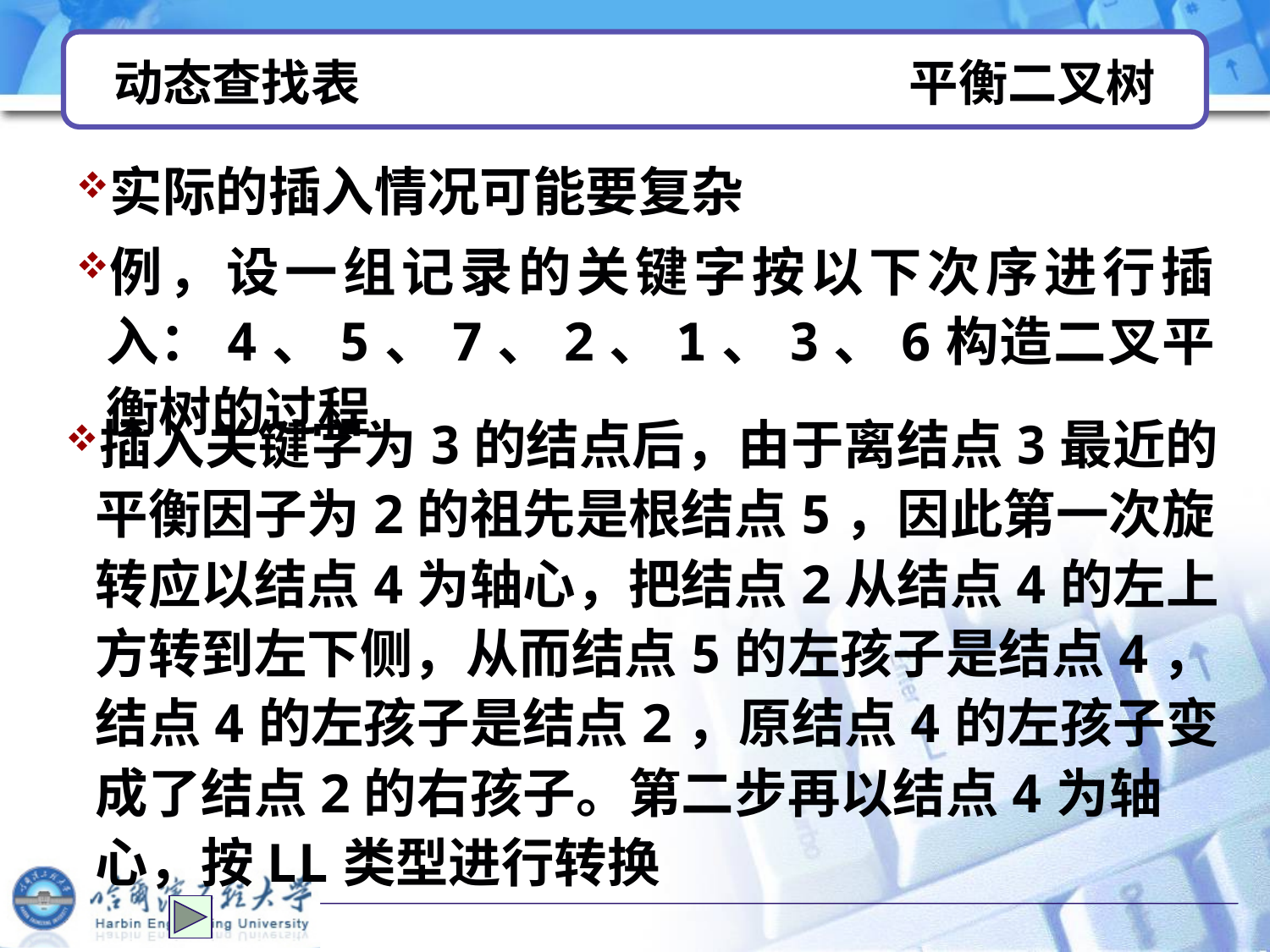

# 动态查找表                                                 平衡二叉树
实际的插入情况可能要复杂
例，设一组记录的关键字按以下次序进行插入：4、5、7、2、1、3、6构造二叉平衡树的过程
插入关键字为3的结点后，由于离结点3最近的平衡因子为2的祖先是根结点5，因此第一次旋转应以结点4为轴心，把结点2从结点4的左上方转到左下侧，从而结点5的左孩子是结点4，结点4的左孩子是结点2，原结点4的左孩子变成了结点2的右孩子。第二步再以结点4为轴心，按LL类型进行转换